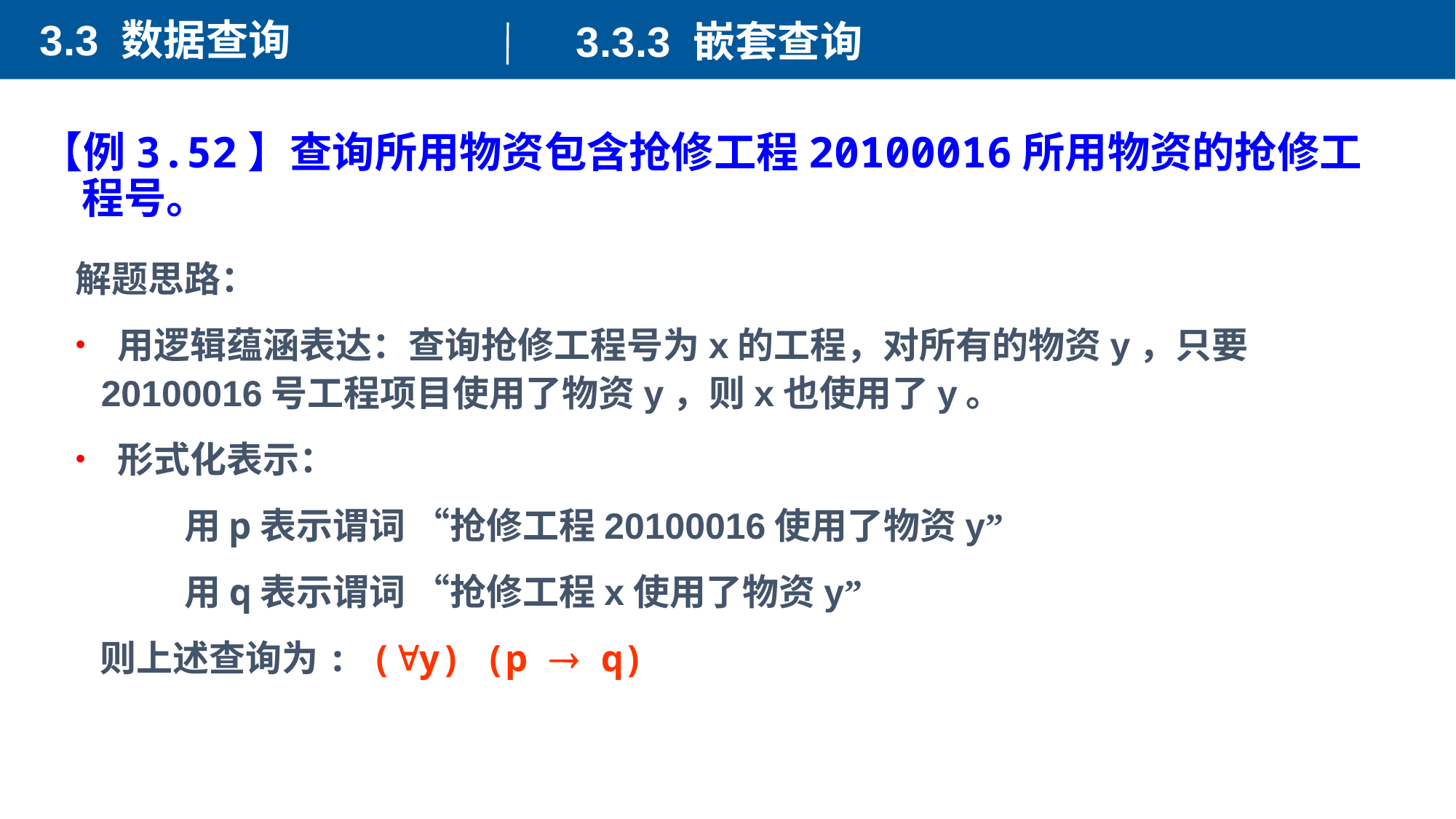

3.3 数据查询
3.3.3 嵌套查询
【例3.52】查询所用物资包含抢修工程20100016所用物资的抢修工程号。
解题思路：
 用逻辑蕴涵表达：查询抢修工程号为x的工程，对所有的物资y，只要20100016号工程项目使用了物资y，则x也使用了y。
 形式化表示：
	用p表示谓词 “抢修工程20100016使用了物资y”
	用q表示谓词 “抢修工程x使用了物资y”
  则上述查询为: (∀y) (p → q)